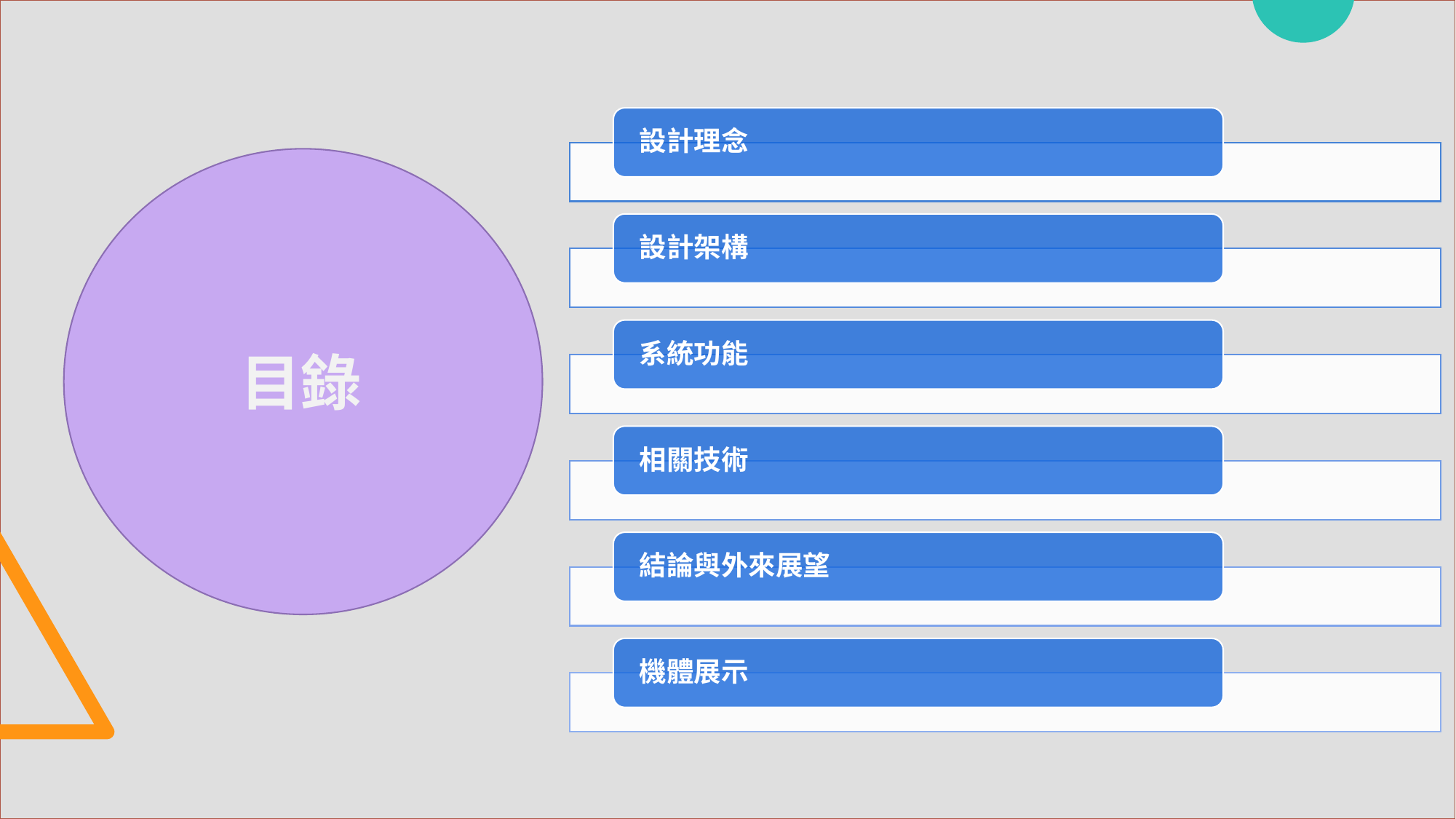

設計理念

設計架構

系統功能

相關技術

結論與外來展望

機體展示

# 目錄